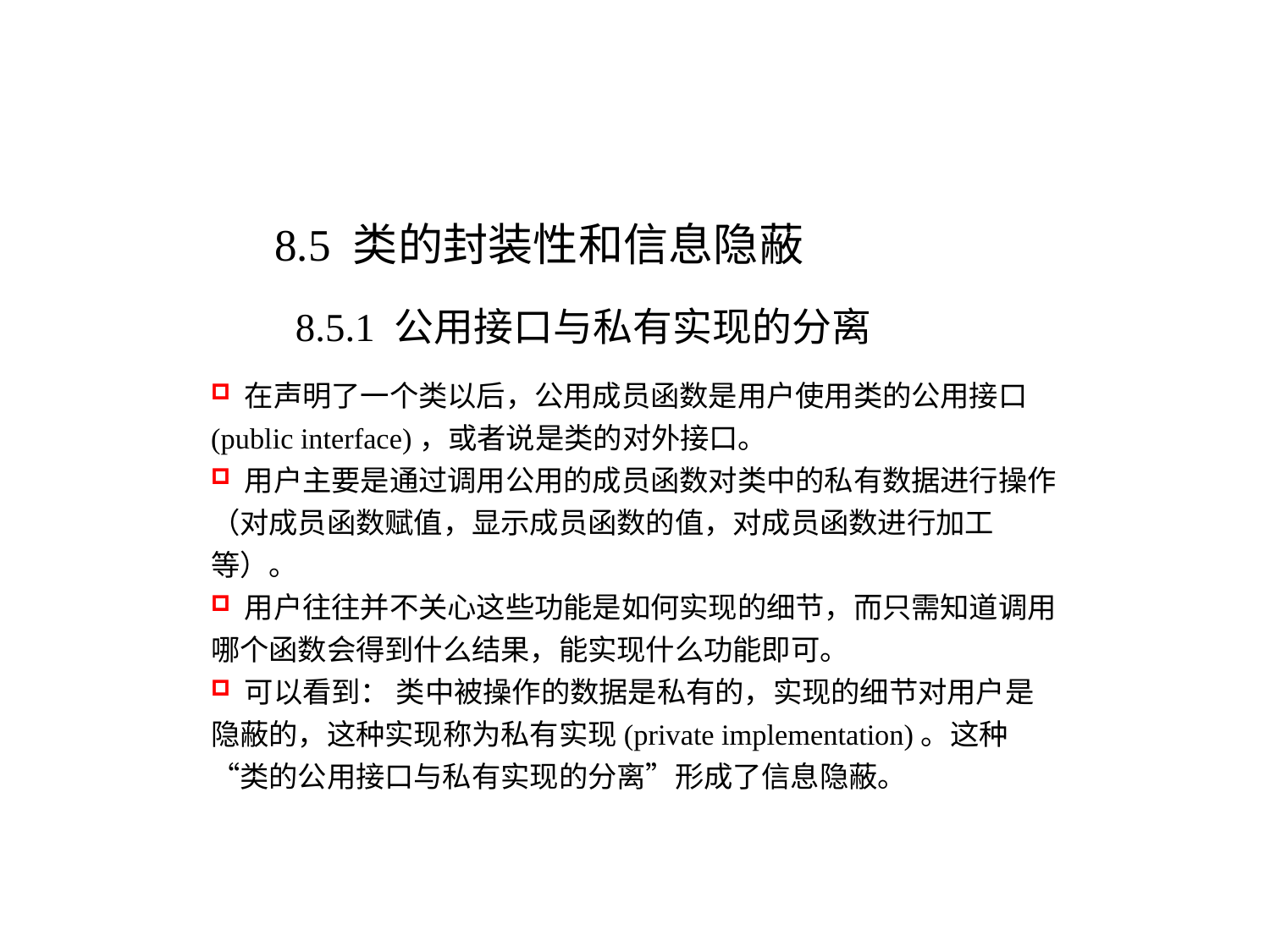

8.5 类的封装性和信息隐蔽
 8.5.1 公用接口与私有实现的分离
 在声明了一个类以后，公用成员函数是用户使用类的公用接口(public interface)，或者说是类的对外接口。
 用户主要是通过调用公用的成员函数对类中的私有数据进行操作（对成员函数赋值，显示成员函数的值，对成员函数进行加工等）。
 用户往往并不关心这些功能是如何实现的细节，而只需知道调用哪个函数会得到什么结果，能实现什么功能即可。
 可以看到： 类中被操作的数据是私有的，实现的细节对用户是隐蔽的，这种实现称为私有实现(private implementation)。这种“类的公用接口与私有实现的分离”形成了信息隐蔽。